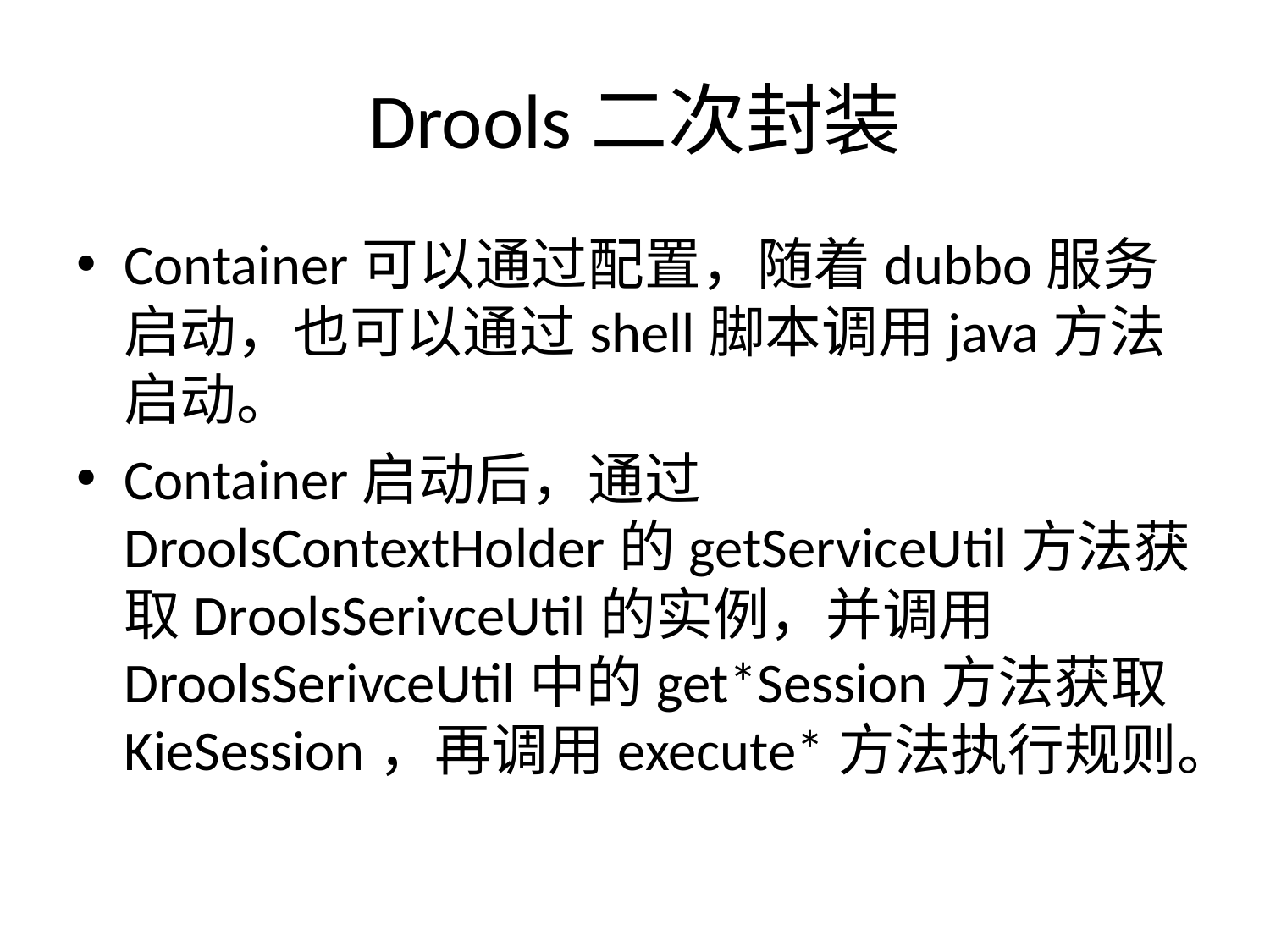

# Drools二次封装
Container可以通过配置，随着dubbo服务启动，也可以通过shell脚本调用java方法启动。
Container启动后，通过DroolsContextHolder的getServiceUtil方法获取DroolsSerivceUtil的实例，并调用DroolsSerivceUtil中的get*Session方法获取KieSession，再调用execute*方法执行规则。